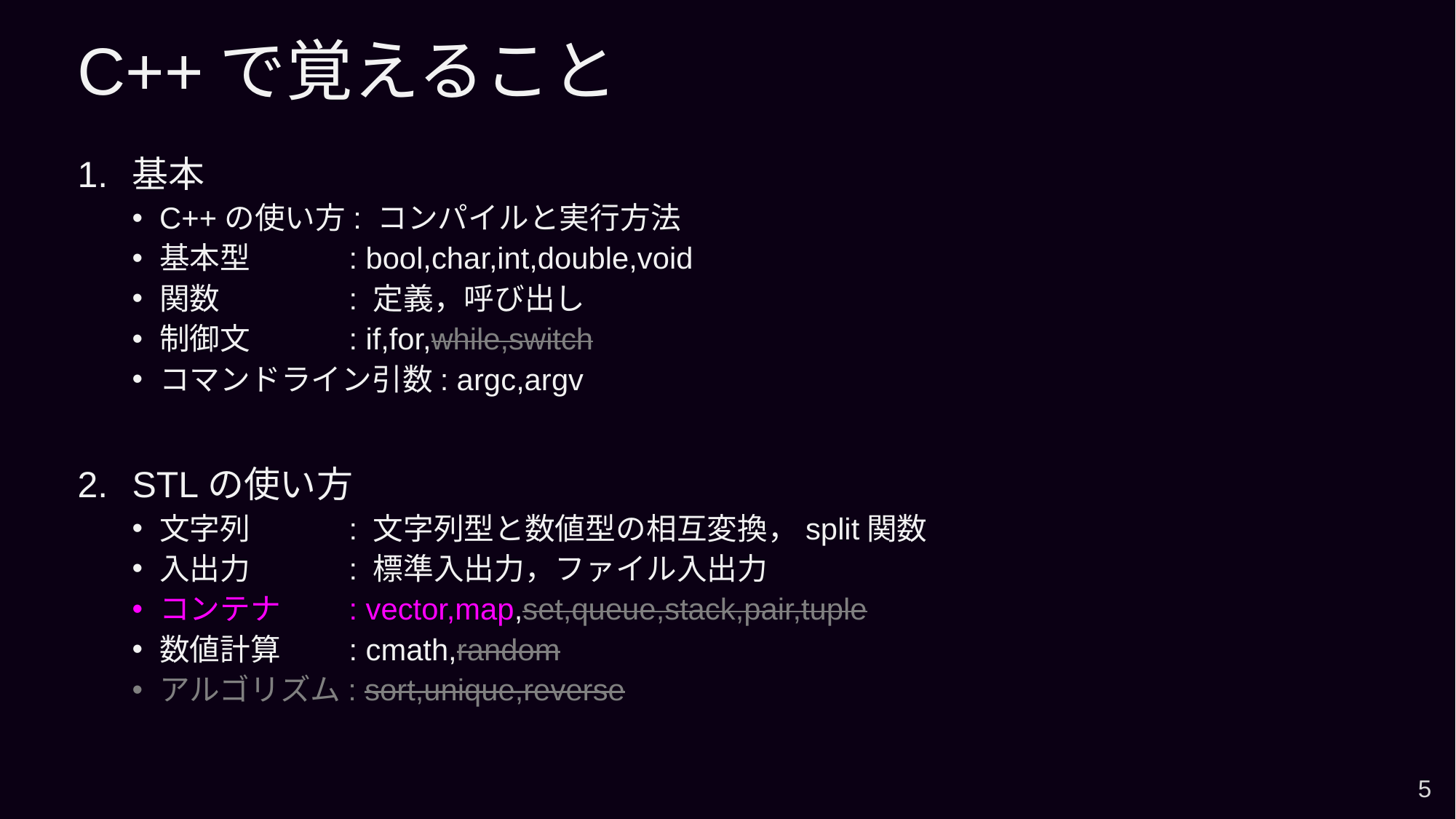

# C++で覚えること
基本
C++の使い方: コンパイルと実行方法
基本型　　　: bool,char,int,double,void
関数　　　　: 定義，呼び出し
制御文　　　: if,for,while,switch
コマンドライン引数: argc,argv

STLの使い方
文字列　　　: 文字列型と数値型の相互変換，split関数
入出力　　　: 標準入出力，ファイル入出力
コンテナ　　: vector,map,set,queue,stack,pair,tuple
数値計算　　: cmath,random
アルゴリズム: sort,unique,reverse
5